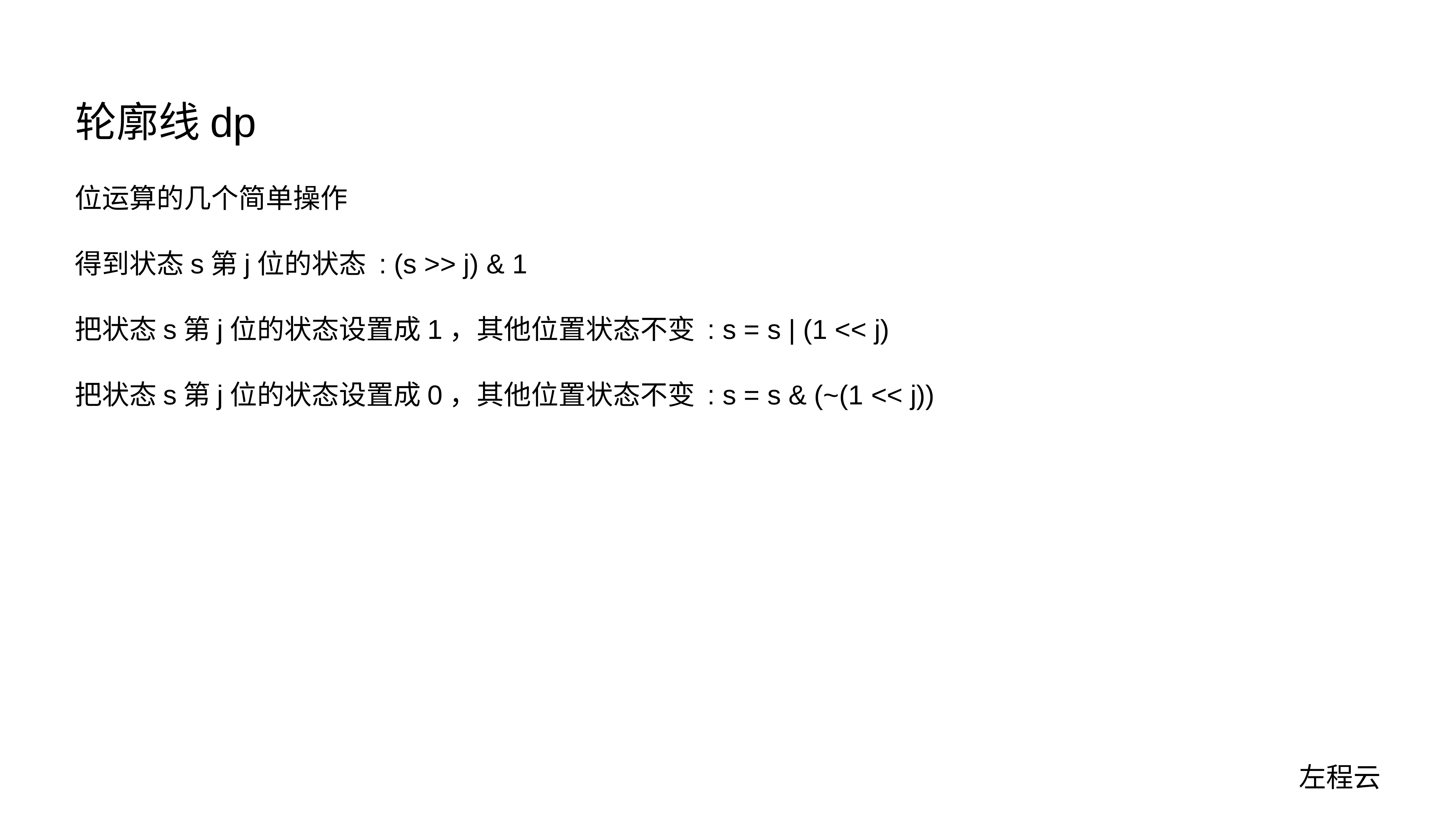

# 轮廓线dp
位运算的几个简单操作

得到状态s第j位的状态 : (s >> j) & 1

把状态s第j位的状态设置成1，其他位置状态不变 : s = s | (1 << j)

把状态s第j位的状态设置成0，其他位置状态不变 : s = s & (~(1 << j))
左程云